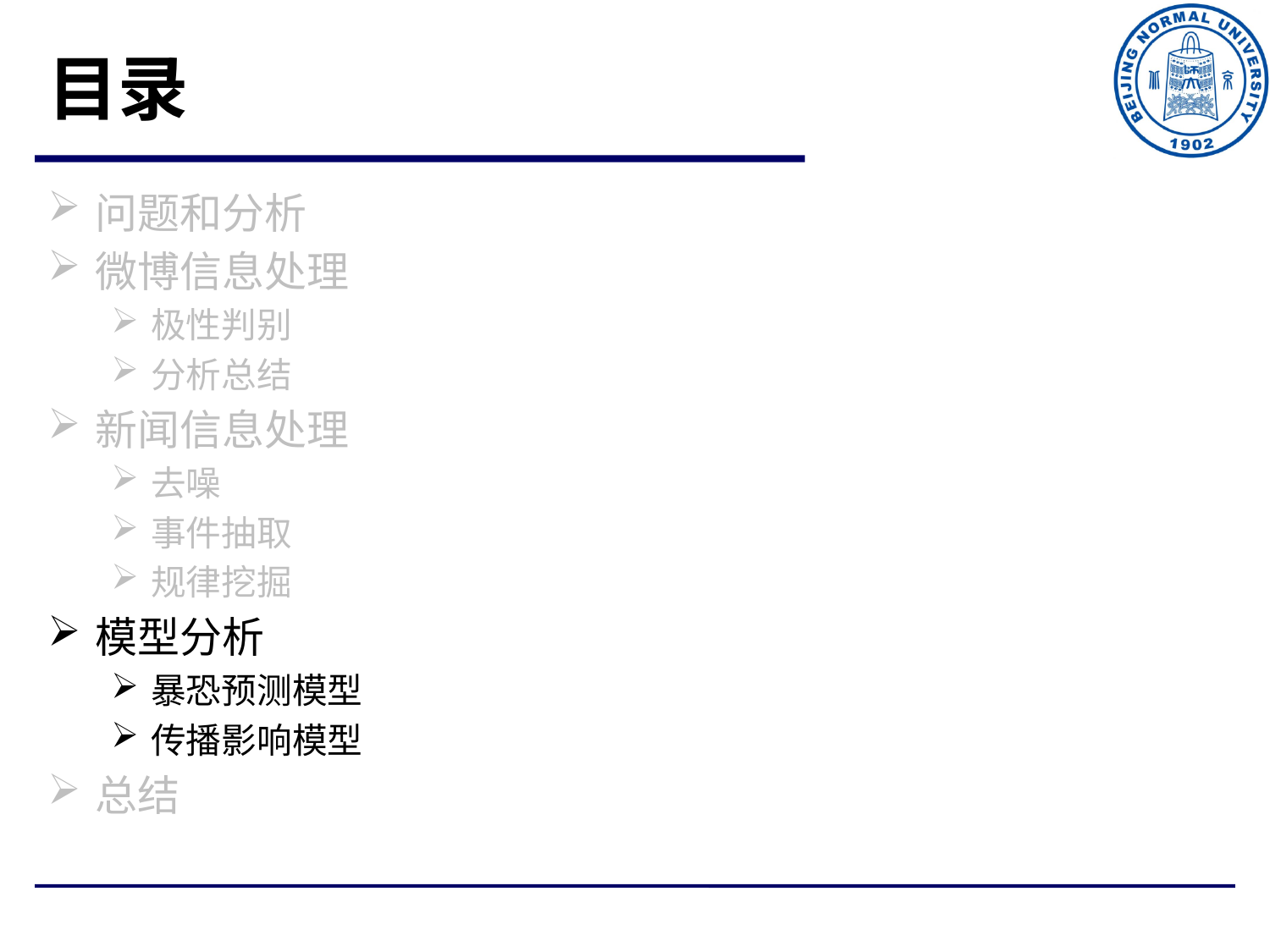

# 目录
问题和分析
微博信息处理
极性判别
分析总结
新闻信息处理
去噪
事件抽取
规律挖掘
模型分析
暴恐预测模型
传播影响模型
总结